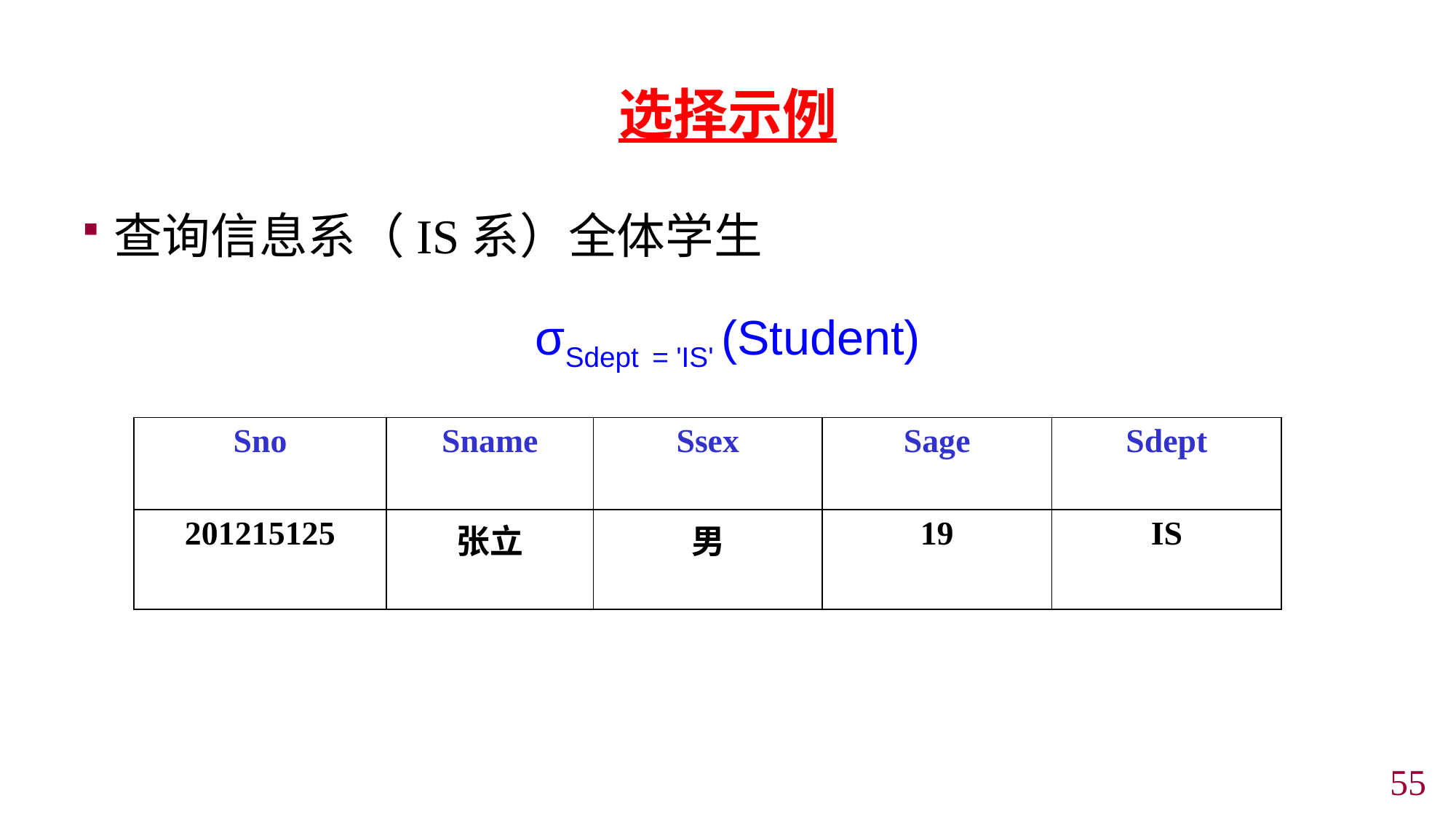

选择示例

查询信息系（IS系）全体学生
σSdept = 'IS' (Student)

| Sno | Sname | Ssex | Sage | Sdept |
| --- | --- | --- | --- | --- |
| 201215125 | 张立 | 男 | 19 | IS |
55